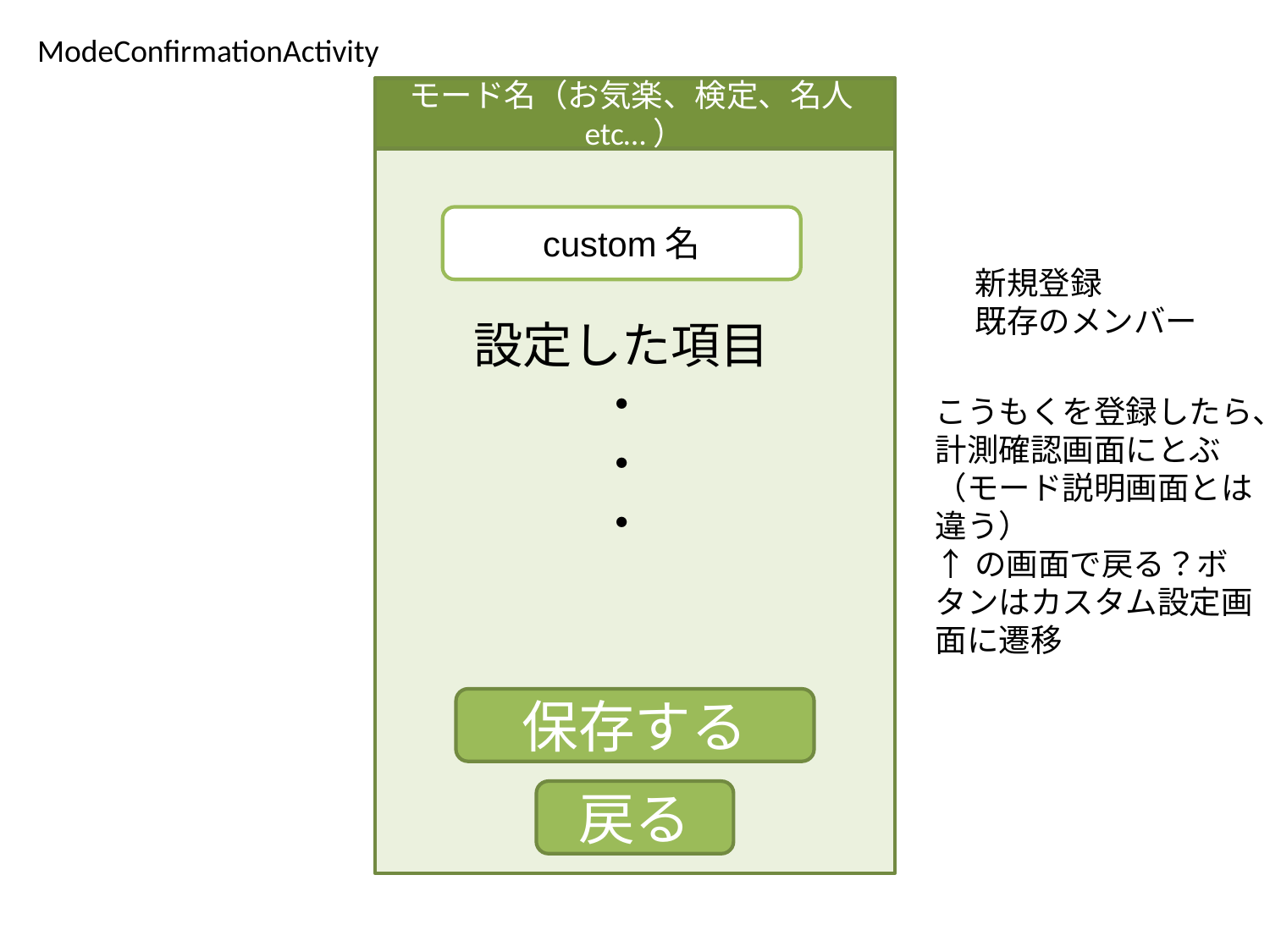

ModeConfirmationActivity

モード名（お気楽、検定、名人etc…）
custom名
新規登録
既存のメンバー

設定した項目
・
・
・
こうもくを登録したら、計測確認画面にとぶ（モード説明画面とは違う）
↑の画面で戻る？ボタンはカスタム設定画面に遷移

保存する
戻る